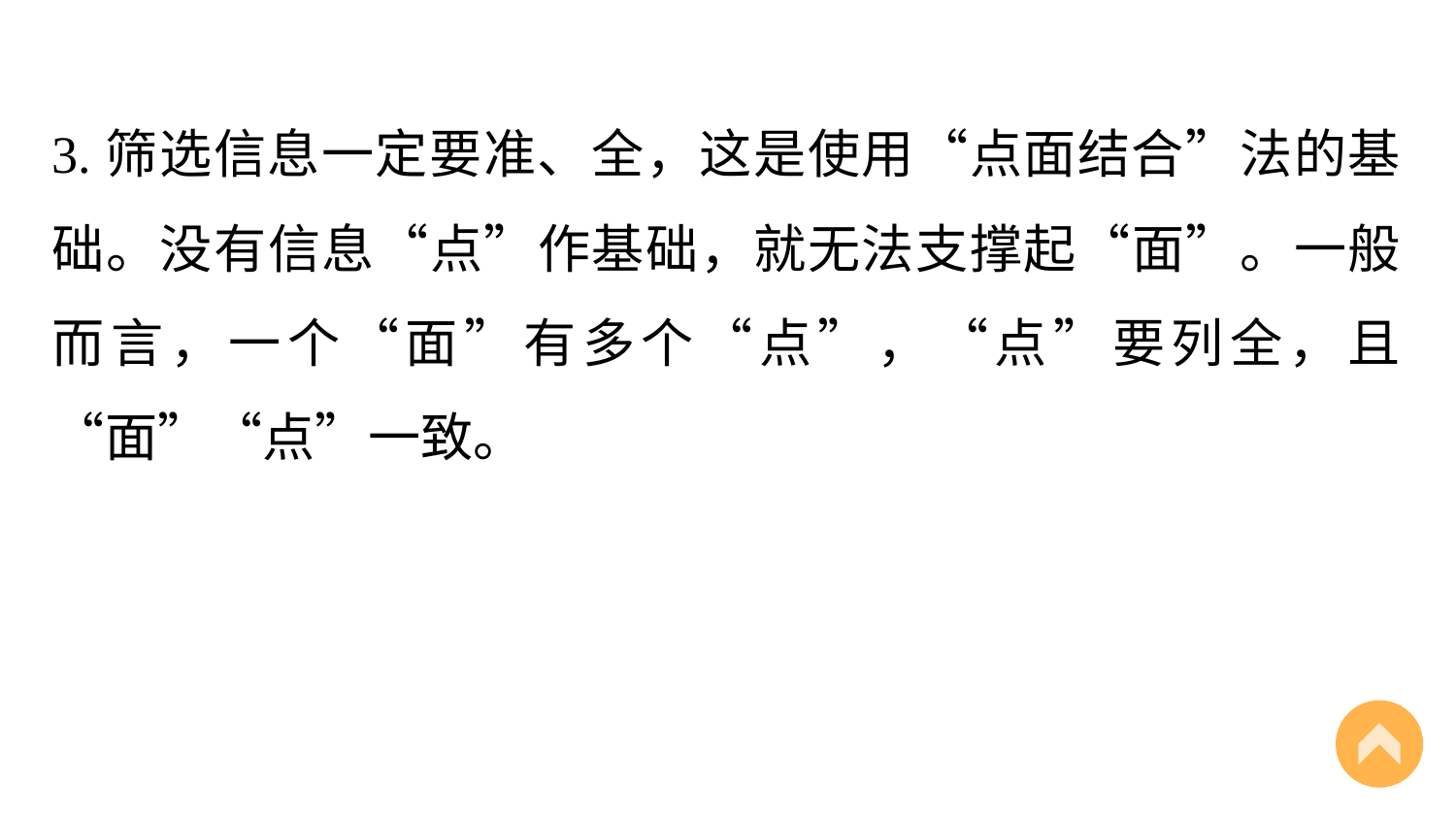

3.筛选信息一定要准、全，这是使用“点面结合”法的基础。没有信息“点”作基础，就无法支撑起“面”。一般而言，一个“面”有多个“点”，“点”要列全，且“面”“点”一致。